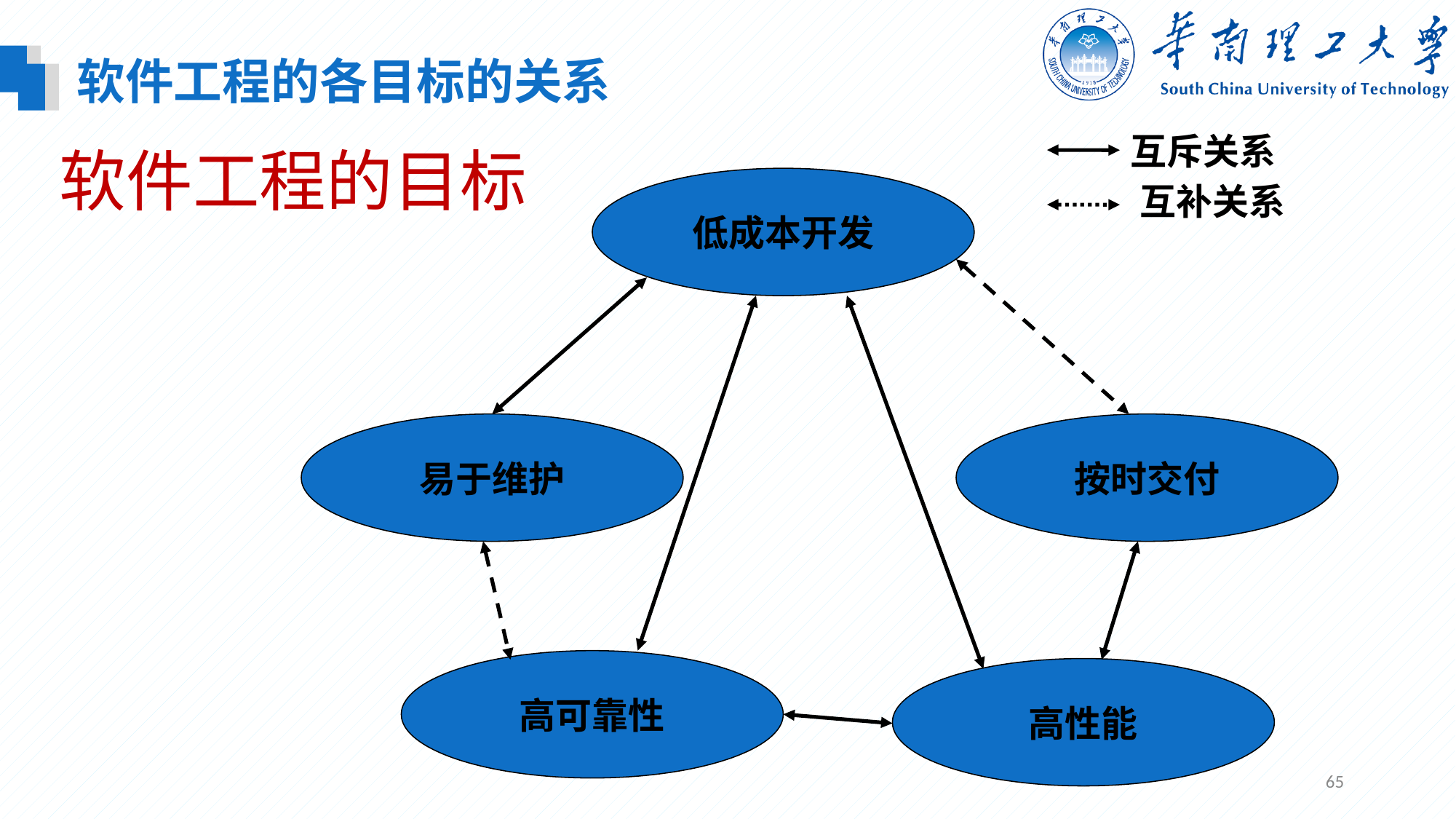

软件工程的各目标的关系
# 软件工程的目标
互斥关系

低成本开发
互补关系

易于维护
按时交付

高可靠性
高性能

65